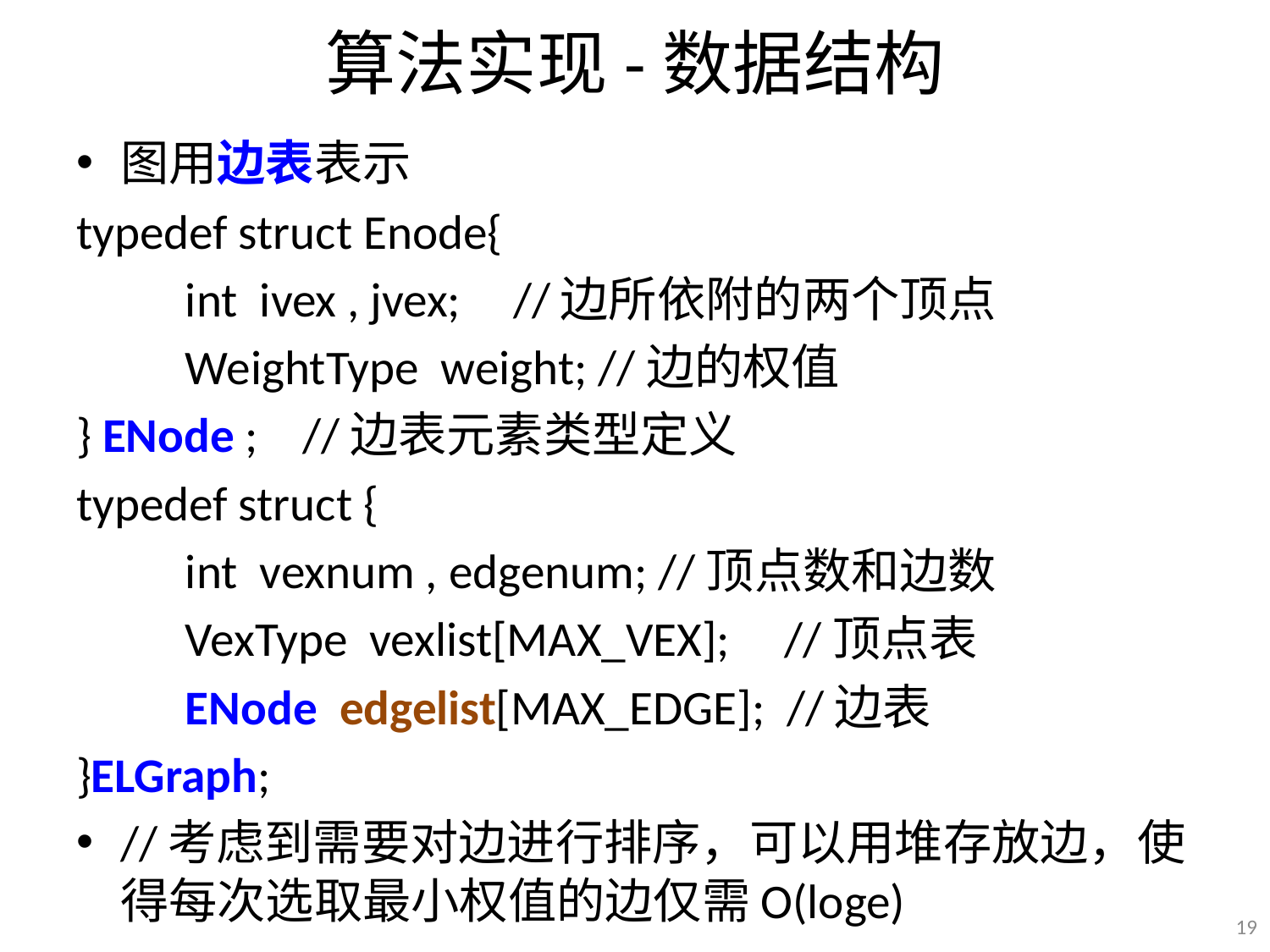

# 算法实现-数据结构
图用边表表示
typedef struct Enode{
	int  ivex , jvex;   	//边所依附的两个顶点
	WeightType  weight; //边的权值
} ENode ;    //边表元素类型定义
typedef struct {
	int  vexnum , edgenum; //顶点数和边数
	VexType  vexlist[MAX_VEX];     //顶点表
	ENode  edgelist[MAX_EDGE];  //边表
}ELGraph;
//考虑到需要对边进行排序，可以用堆存放边，使得每次选取最小权值的边仅需O(loge)
19